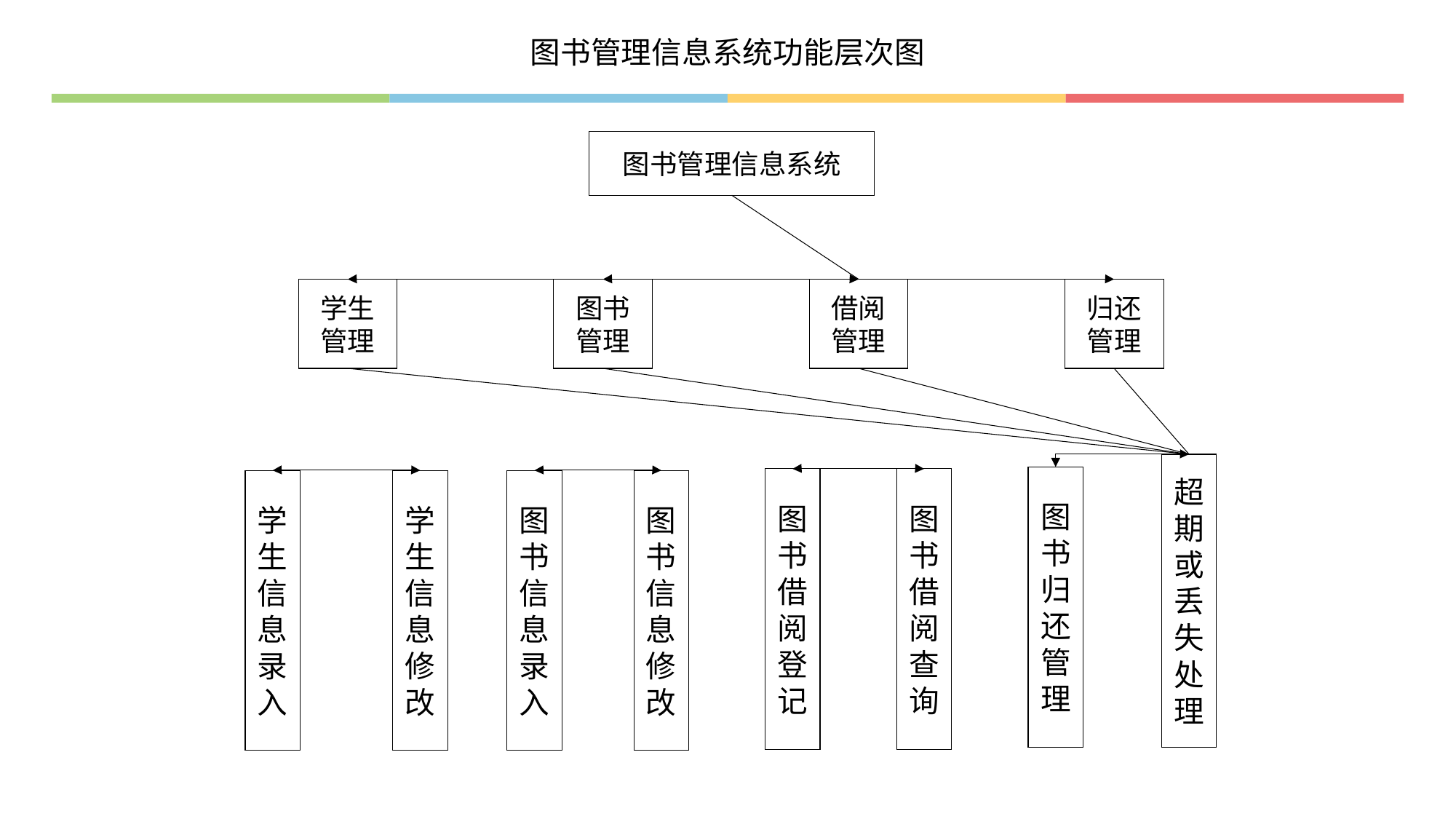

图书管理信息系统功能层次图
图书管理信息系统
学生
管理
图书
管理
借阅管理
归还管理
超期或丢失处理
图书归还管理
图书借阅登记
图书借阅查询
学生信息录入
学生信息修改
图书信息录入
图书信息修改